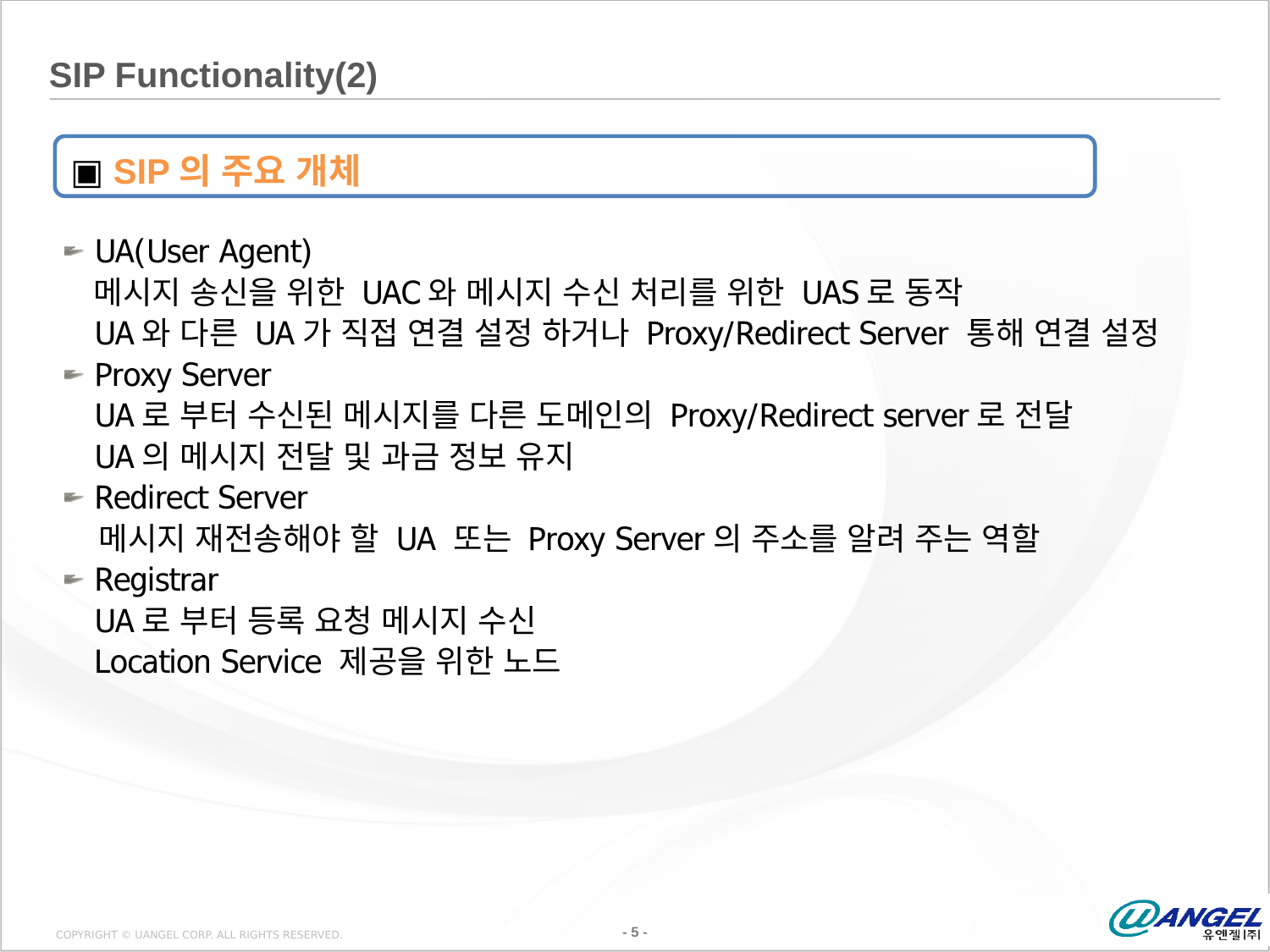

# SIP Functionality(2)
▣ SIP의 주요 개체
UA(User Agent)
   메시지 송신을 위한 UAC와 메시지 수신 처리를 위한 UAS로 동작
   UA와 다른 UA가 직접 연결 설정 하거나 Proxy/Redirect Server 통해 연결 설정
Proxy Server
   UA로 부터 수신된 메시지를 다른 도메인의 Proxy/Redirect server로 전달
   UA의 메시지 전달 및 과금 정보 유지
Redirect Server
   메시지 재전송해야 할 UA 또는 Proxy Server의 주소를 알려 주는 역할
Registrar
   UA로 부터 등록 요청 메시지 수신
   Location Service 제공을 위한 노드